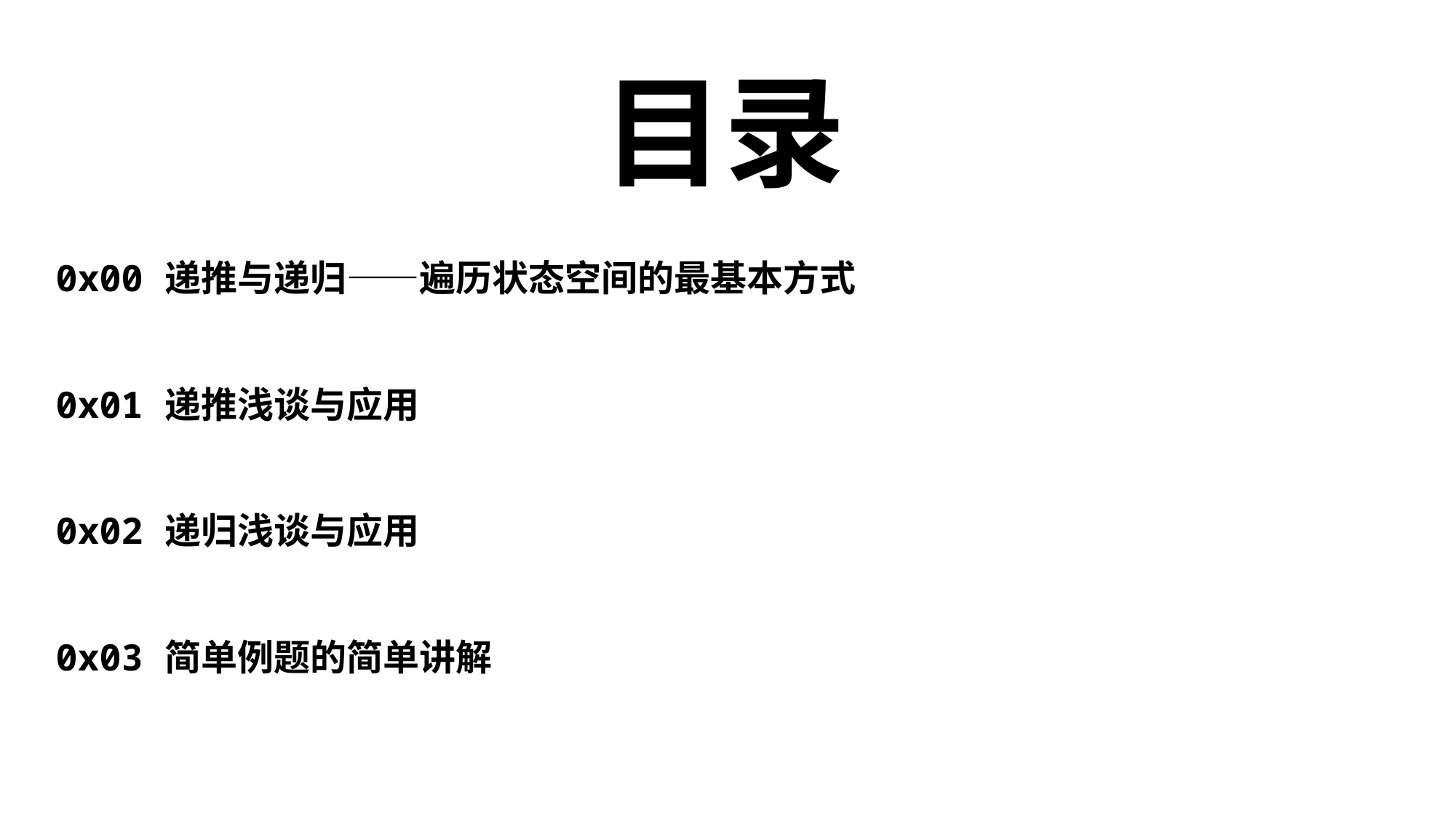

目录
0x00	递推与递归——遍历状态空间的最基本方式
0x01	递推浅谈与应用
0x02	递归浅谈与应用
0x03	简单例题的简单讲解